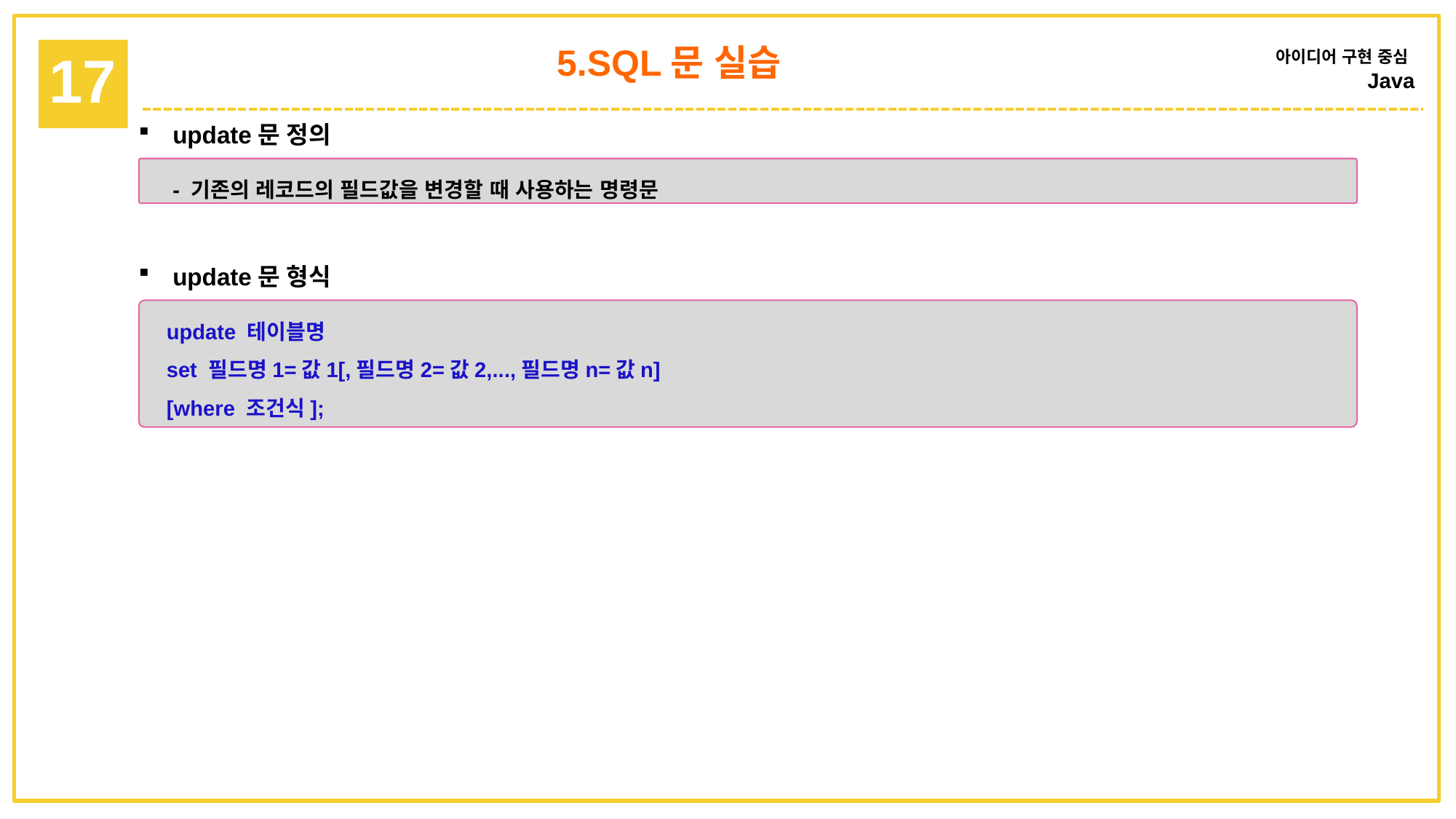

5.SQL문 실습
아이디어 구현 중심
Java
17

update문 정의

 - 기존의 레코드의 필드값을 변경할 때 사용하는 명령문
update문 형식

update 테이블명
set 필드명1=값1[,필드명2=값2,...,필드명n=값n]
[where 조건식];